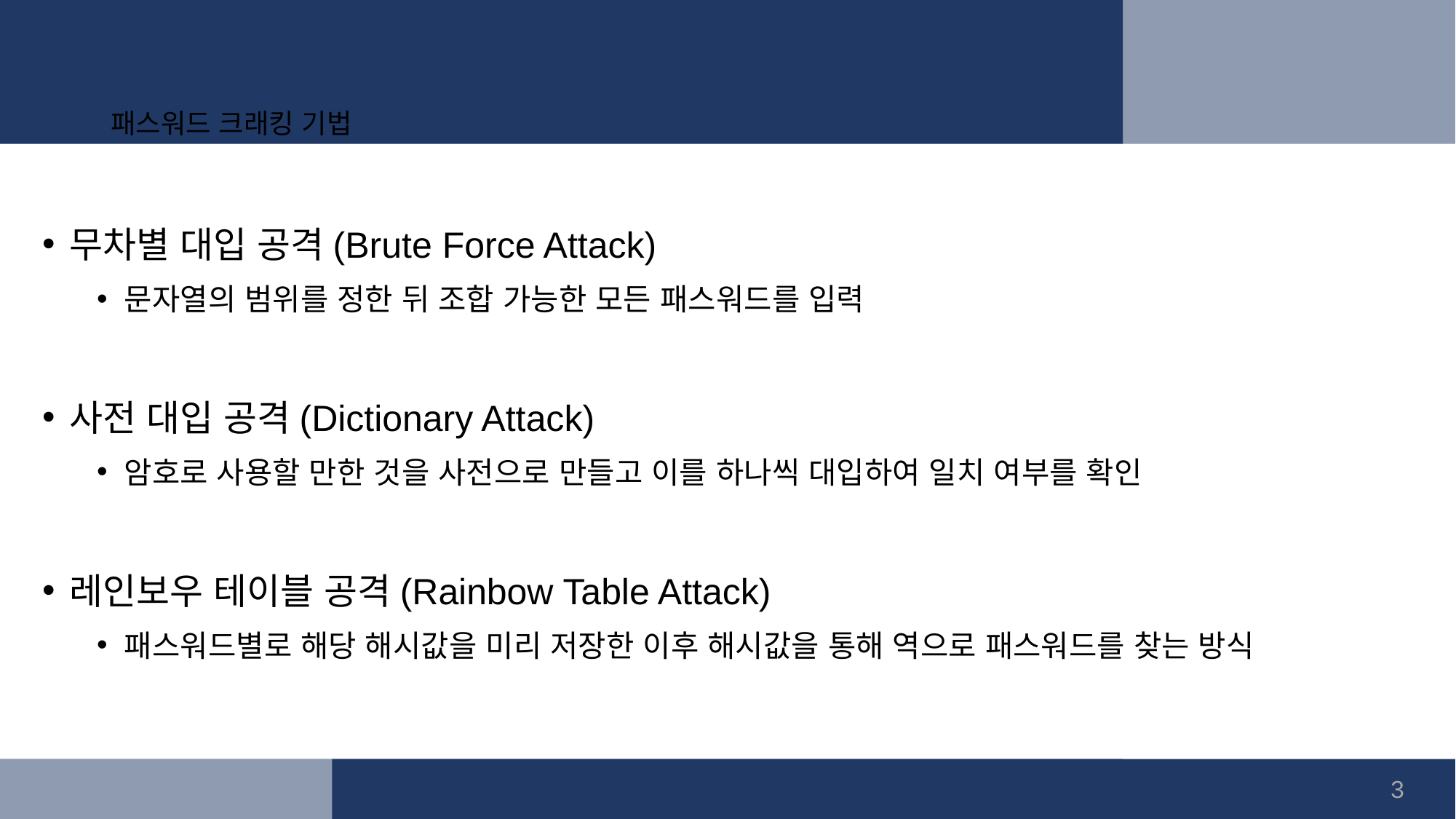

# 패스워드 크래킹 기법
무차별 대입 공격(Brute Force Attack)
문자열의 범위를 정한 뒤 조합 가능한 모든 패스워드를 입력

사전 대입 공격(Dictionary Attack)
암호로 사용할 만한 것을 사전으로 만들고 이를 하나씩 대입하여 일치 여부를 확인

레인보우 테이블 공격(Rainbow Table Attack)
패스워드별로 해당 해시값을 미리 저장한 이후 해시값을 통해 역으로 패스워드를 찾는 방식

3